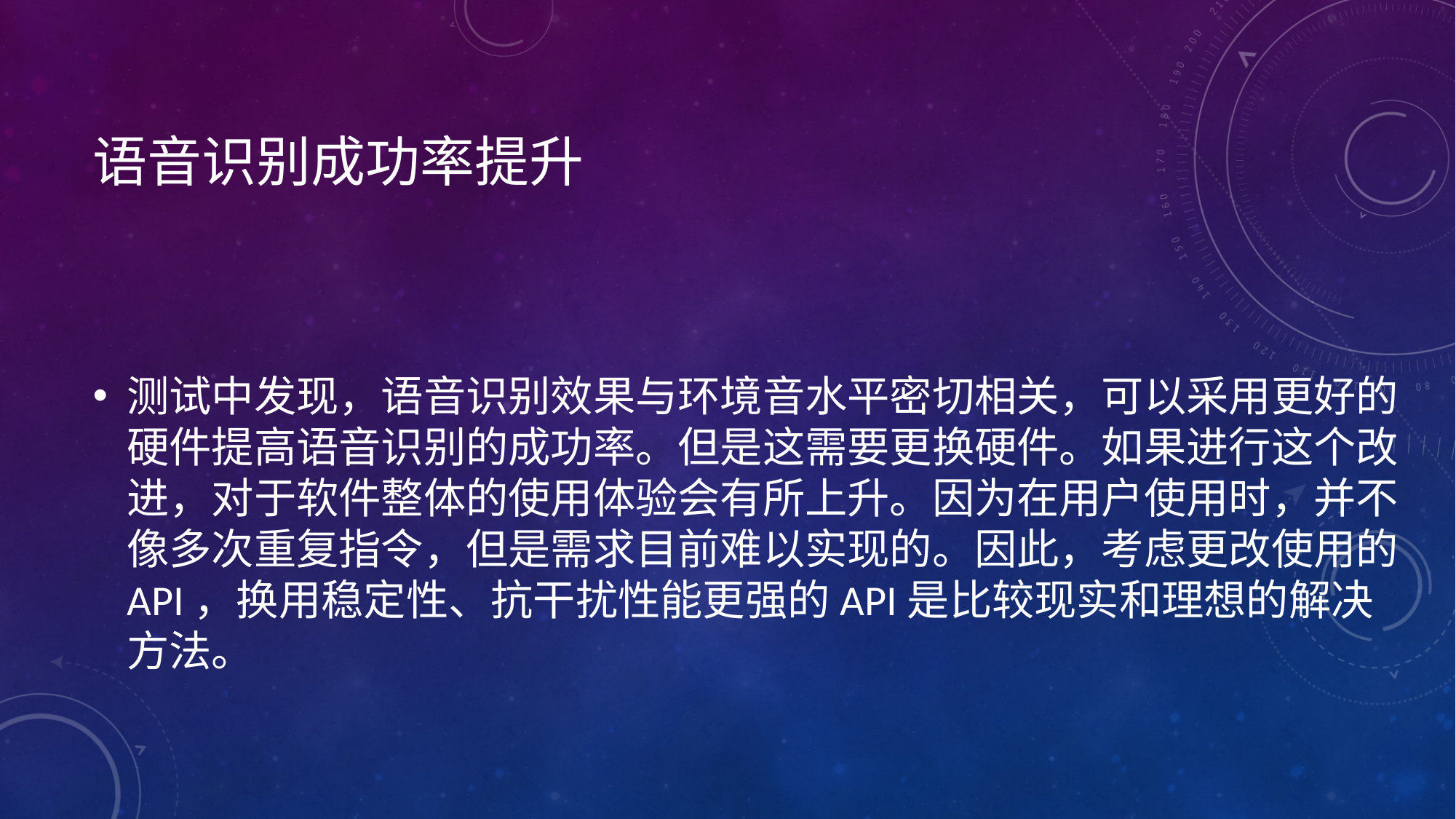

# 语音识别成功率提升
测试中发现，语音识别效果与环境音水平密切相关，可以采用更好的硬件提高语音识别的成功率。但是这需要更换硬件。如果进行这个改进，对于软件整体的使用体验会有所上升。因为在用户使用时，并不像多次重复指令，但是需求目前难以实现的。因此，考虑更改使用的API，换用稳定性、抗干扰性能更强的API是比较现实和理想的解决方法。